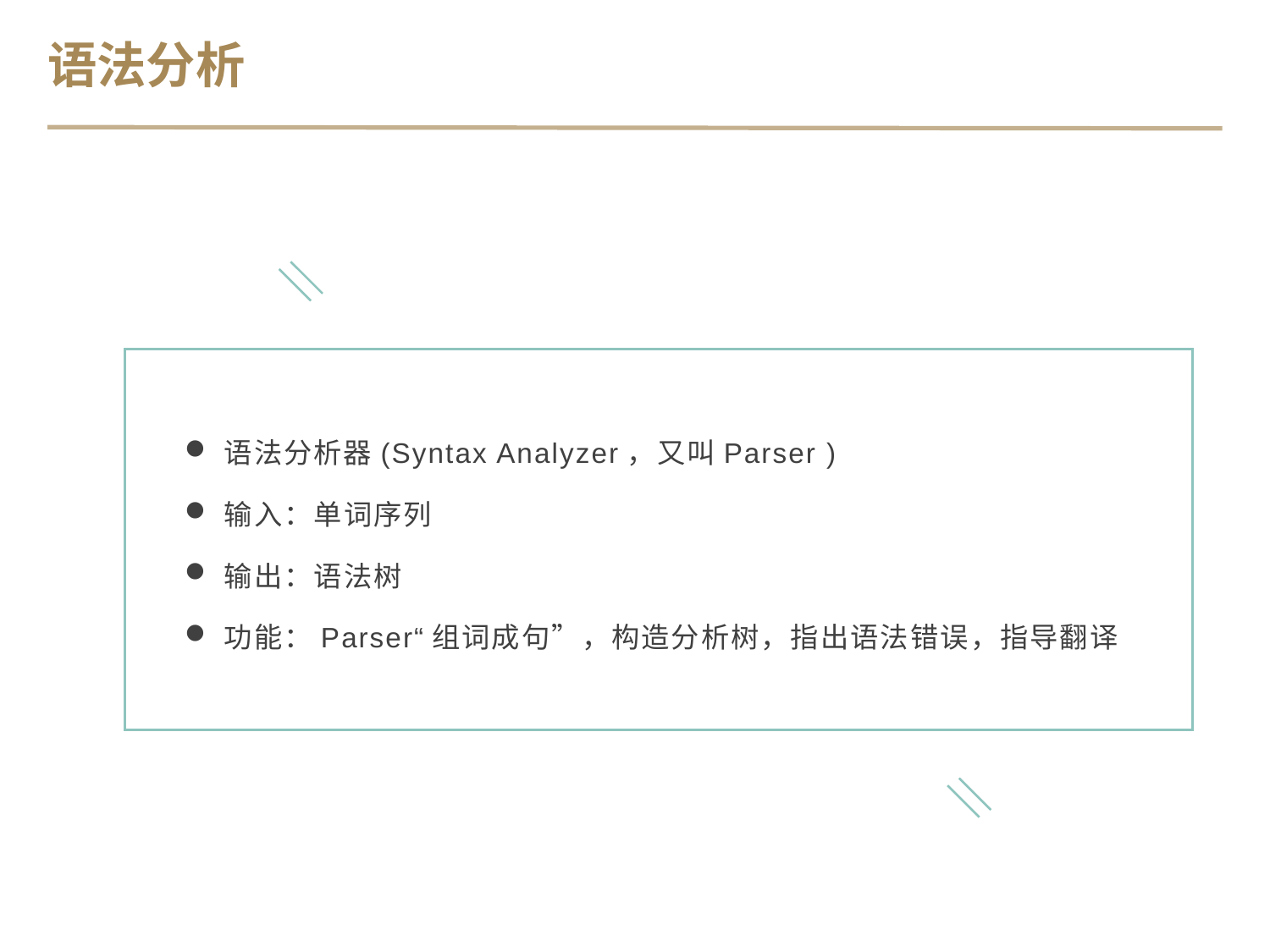

语法分析

语法分析器(Syntax Analyzer，又叫Parser )
输入：单词序列
输出：语法树
功能：Parser“组词成句”，构造分析树，指出语法错误，指导翻译